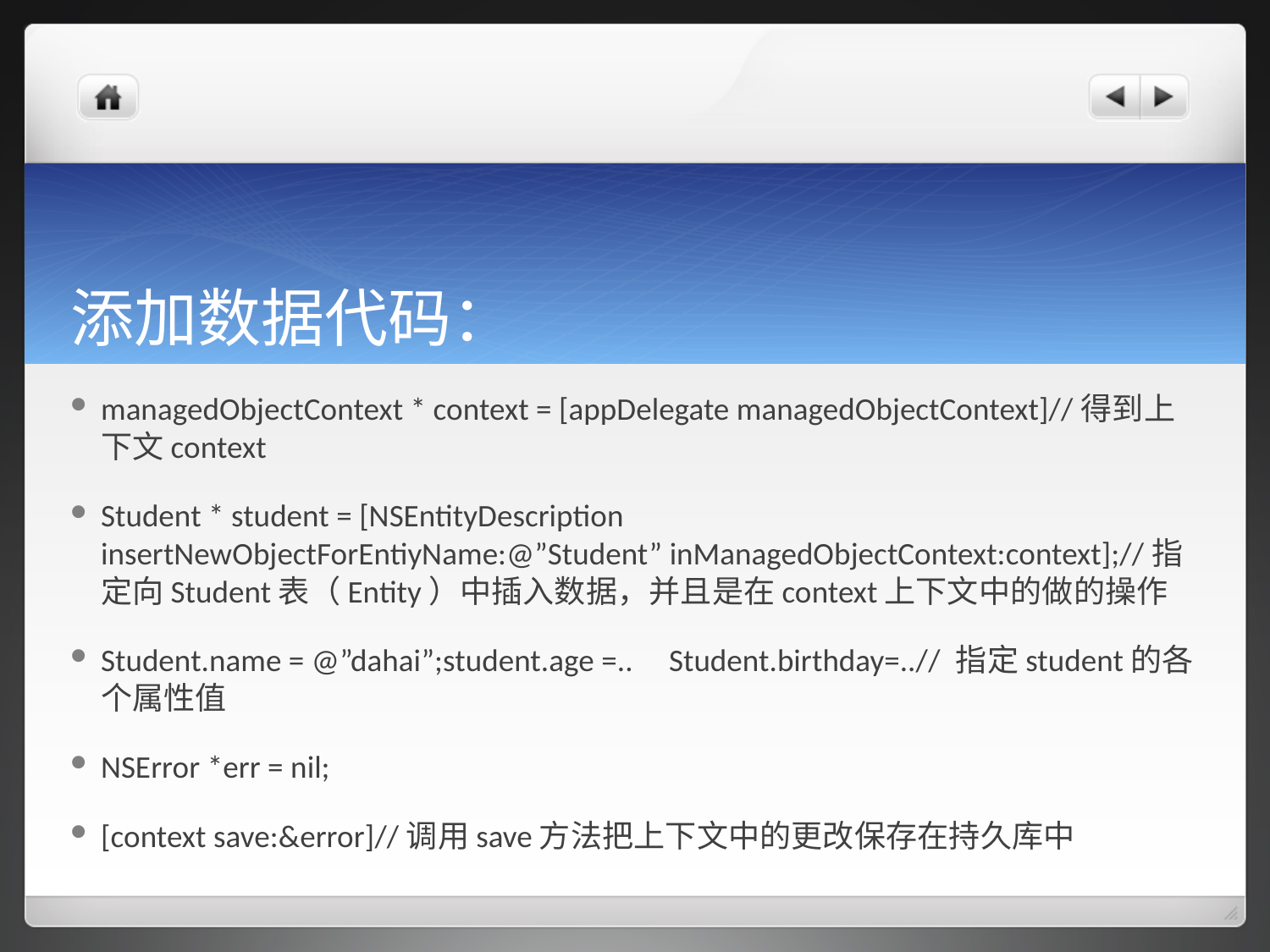

# 添加数据代码：
managedObjectContext * context = [appDelegate managedObjectContext]//得到上下文context
Student * student = [NSEntityDescription  insertNewObjectForEntiyName:@”Student” inManagedObjectContext:context];//指定向Student表（Entity）中插入数据，并且是在context上下文中的做的操作
Student.name = @”dahai”;student.age =..     Student.birthday=..// 指定student的各个属性值
NSError *err = nil;
[context save:&error]//调用save方法把上下文中的更改保存在持久库中